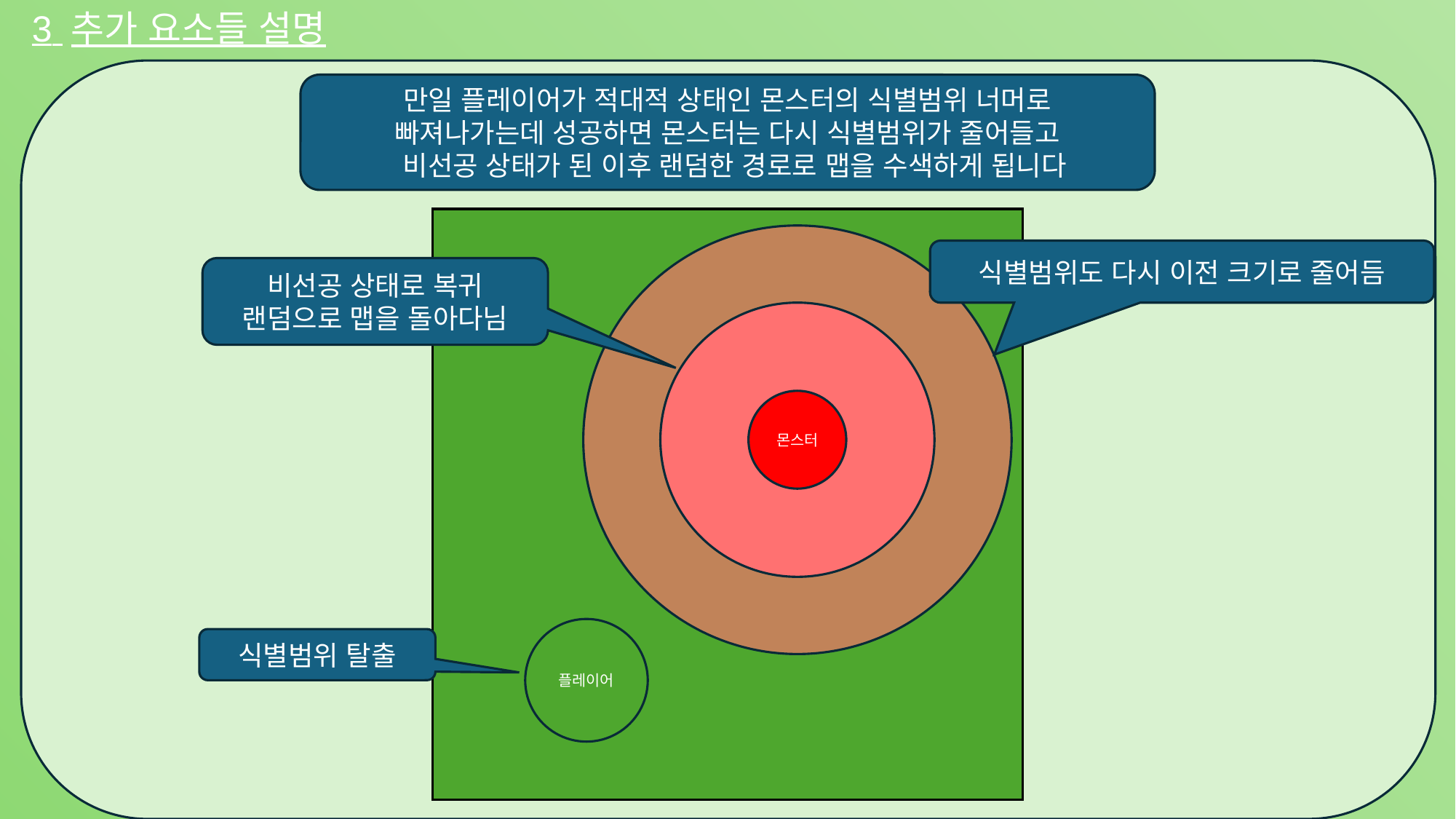

3 추가 요소들 설명

만일 플레이어가 적대적 상태인 몬스터의 식별범위 너머로
빠져나가는데 성공하면 몬스터는 다시 식별범위가 줄어들고
 비선공 상태가 된 이후 랜덤한 경로로 맵을 수색하게 됩니다

식별범위도 다시 이전 크기로 줄어듬
비선공 상태로 복귀
랜덤으로 맵을 돌아다님

몬스터
플레이어
식별범위 탈출